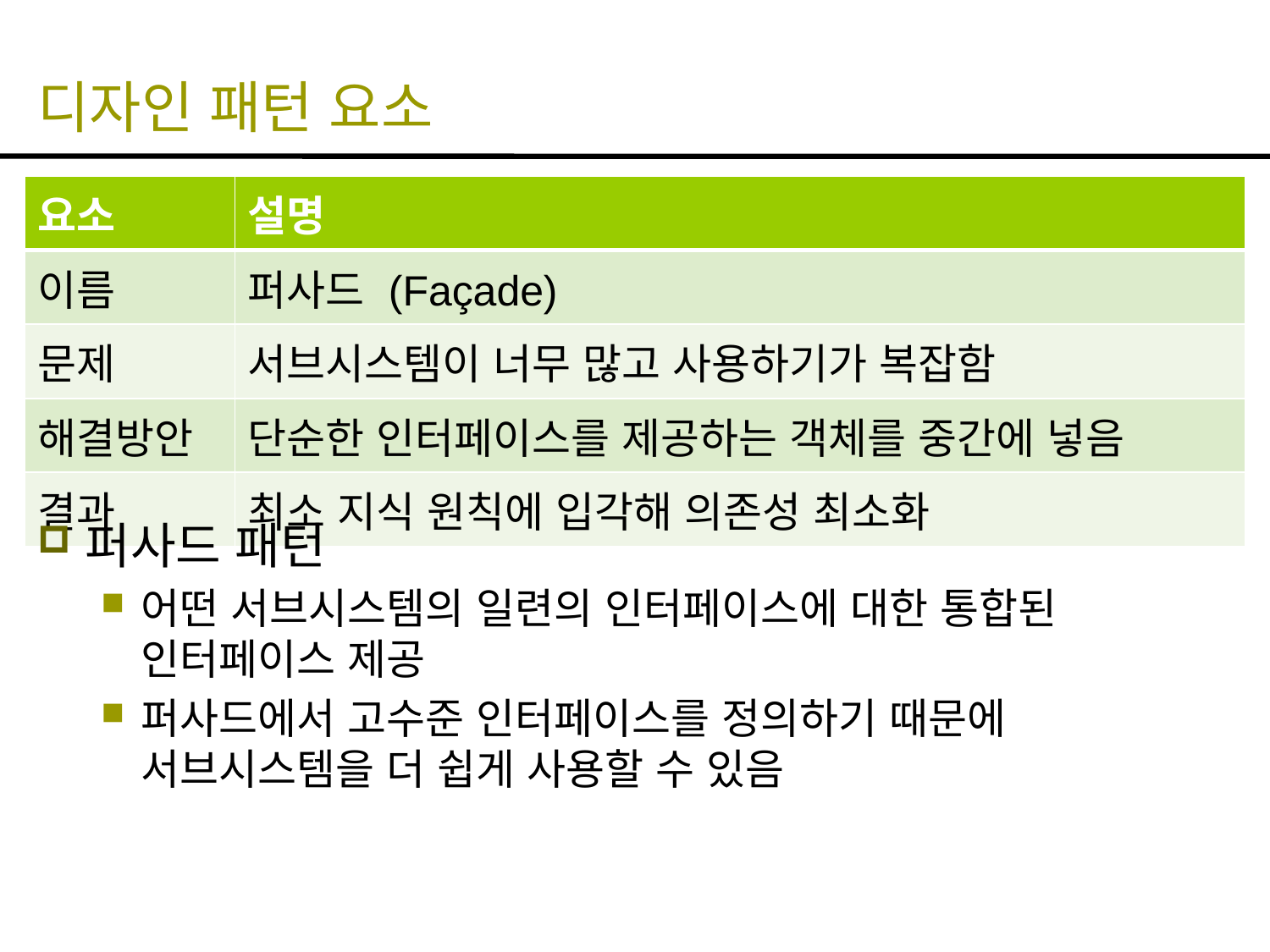

# 디자인 패턴 요소
| 요소 | 설명 |
| --- | --- |
| 이름 | 퍼사드 (Façade) |
| 문제 | 서브시스템이 너무 많고 사용하기가 복잡함 |
| 해결방안 | 단순한 인터페이스를 제공하는 객체를 중간에 넣음 |
| 결과 | 최소 지식 원칙에 입각해 의존성 최소화 |
퍼사드 패턴
어떤 서브시스템의 일련의 인터페이스에 대한 통합된 인터페이스 제공
퍼사드에서 고수준 인터페이스를 정의하기 때문에 서브시스템을 더 쉽게 사용할 수 있음